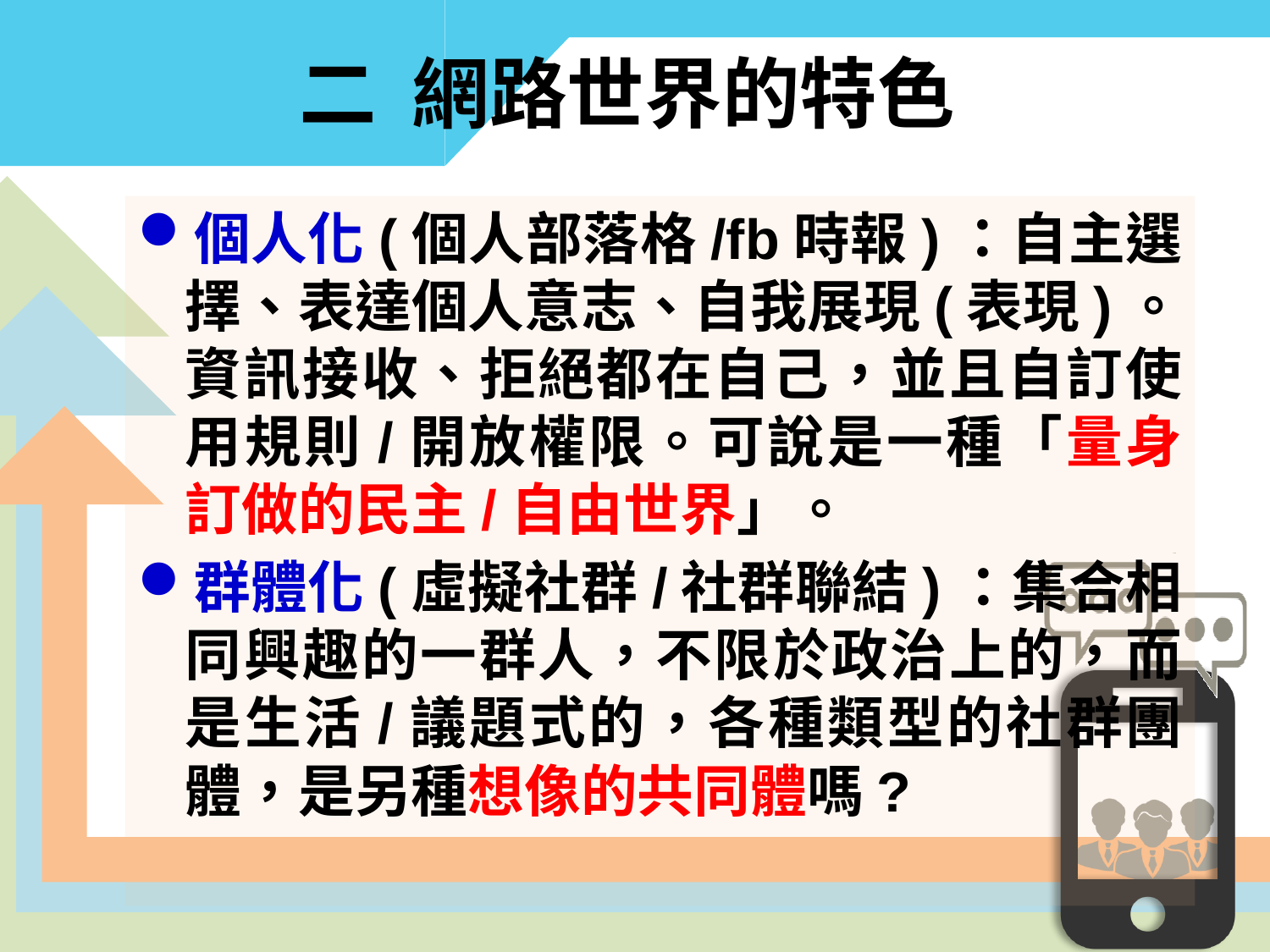

# 二  網路世界的特色
個人化(個人部落格/fb時報)：自主選擇、表達個人意志、自我展現(表現)。資訊接收、拒絕都在自己，並且自訂使用規則/開放權限。可說是一種「量身訂做的民主/自由世界」。
群體化(虛擬社群/社群聯結)：集合相同興趣的一群人，不限於政治上的，而是生活/議題式的，各種類型的社群團體，是另種想像的共同體嗎?